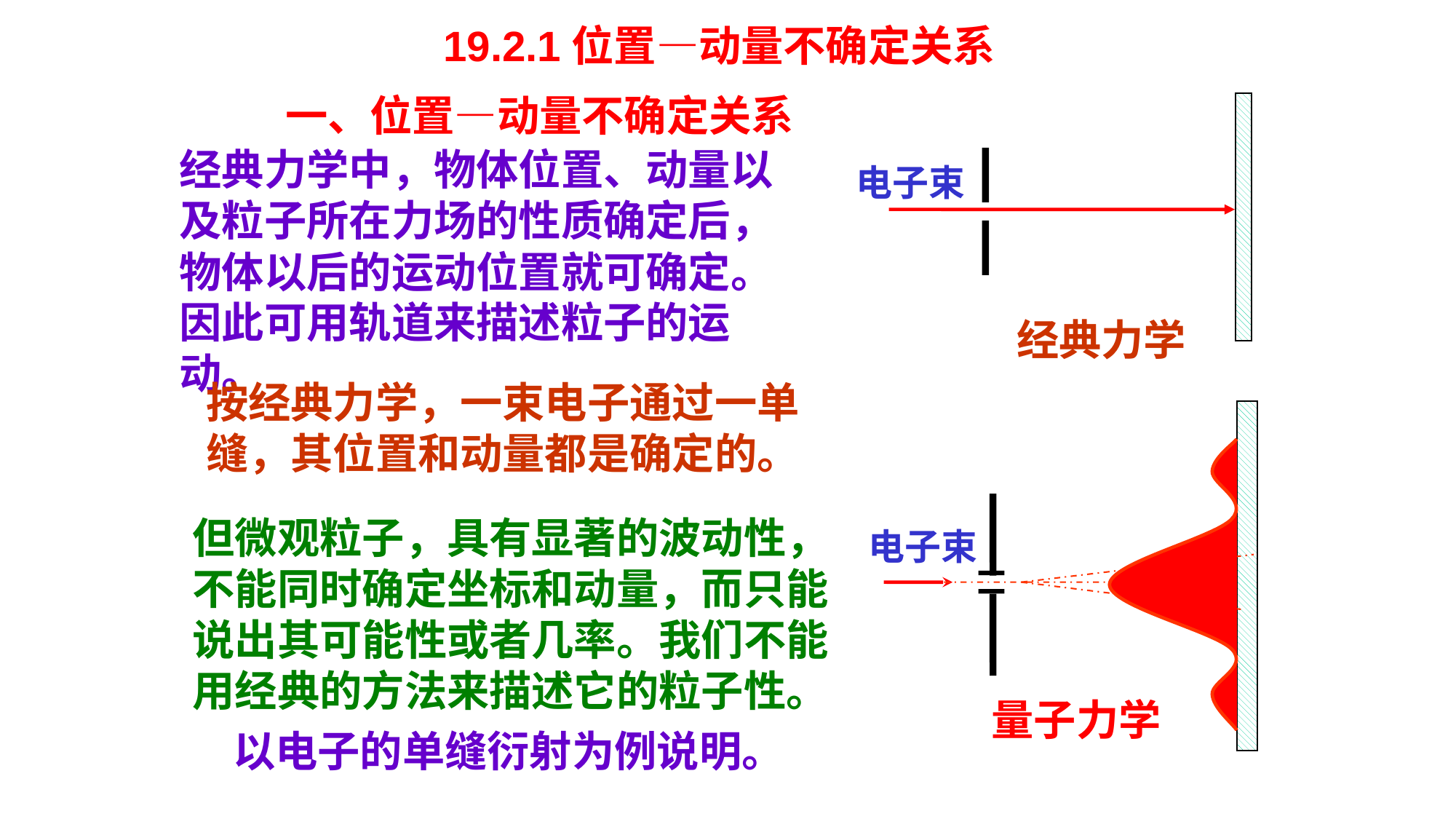

19.2.1位置—动量不确定关系
一、位置—动量不确定关系

电子束

经典力学中，物体位置、动量以及粒子所在力场的性质确定后，物体以后的运动位置就可确定。因此可用轨道来描述粒子的运动。
经典力学
按经典力学，一束电子通过一单缝，其位置和动量都是确定的。

电子束

但微观粒子，具有显著的波动性，不能同时确定坐标和动量，而只能说出其可能性或者几率。我们不能用经典的方法来描述它的粒子性。
量子力学
以电子的单缝衍射为例说明。